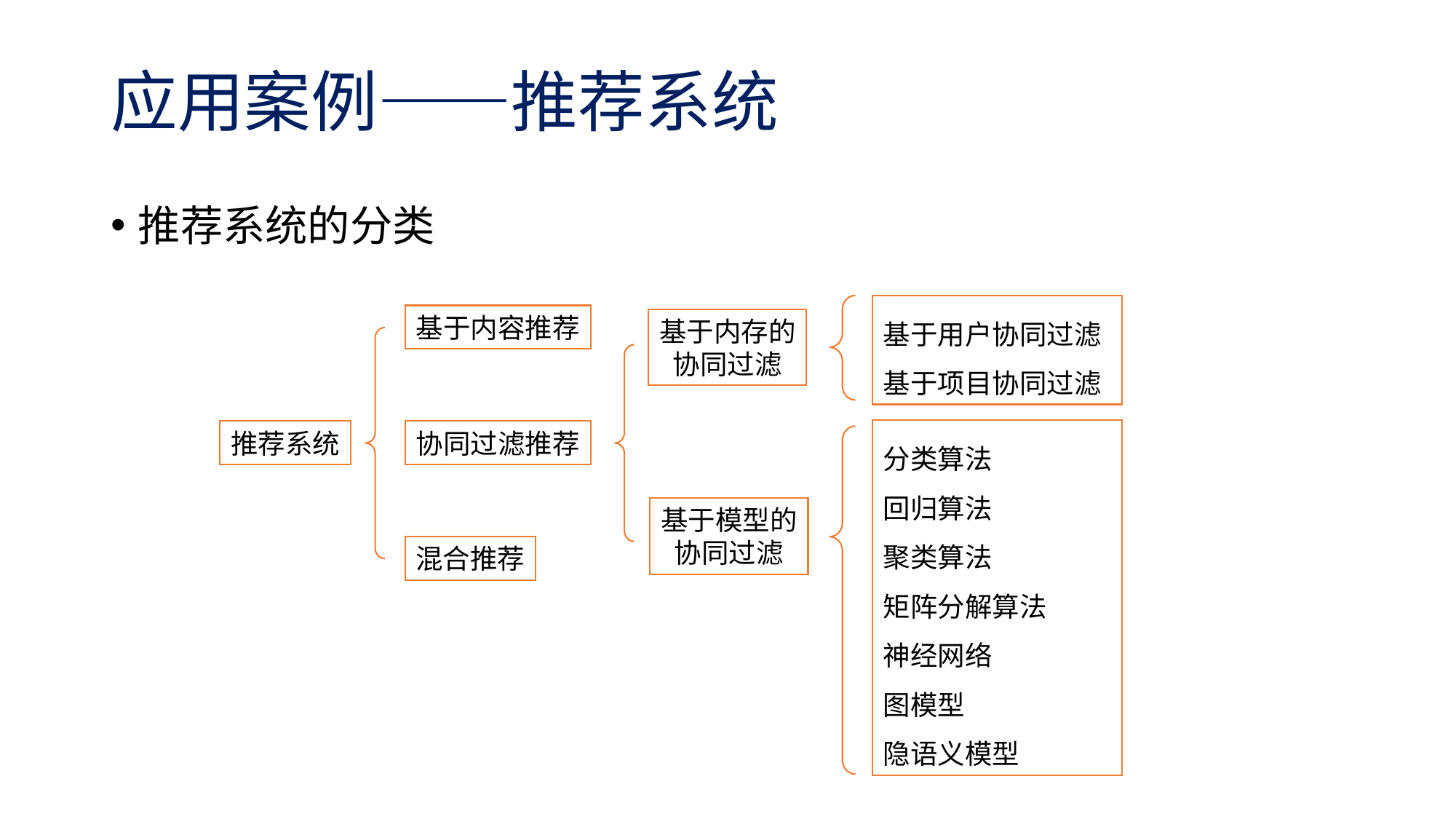

# 应用案例——推荐系统
推荐系统的分类

基于用户协同过滤
基于项目协同过滤
基于内容推荐
基于内存的
协同过滤

分类算法
回归算法
聚类算法
矩阵分解算法
神经网络
图模型
隐语义模型
推荐系统
协同过滤推荐

基于模型的
协同过滤
混合推荐